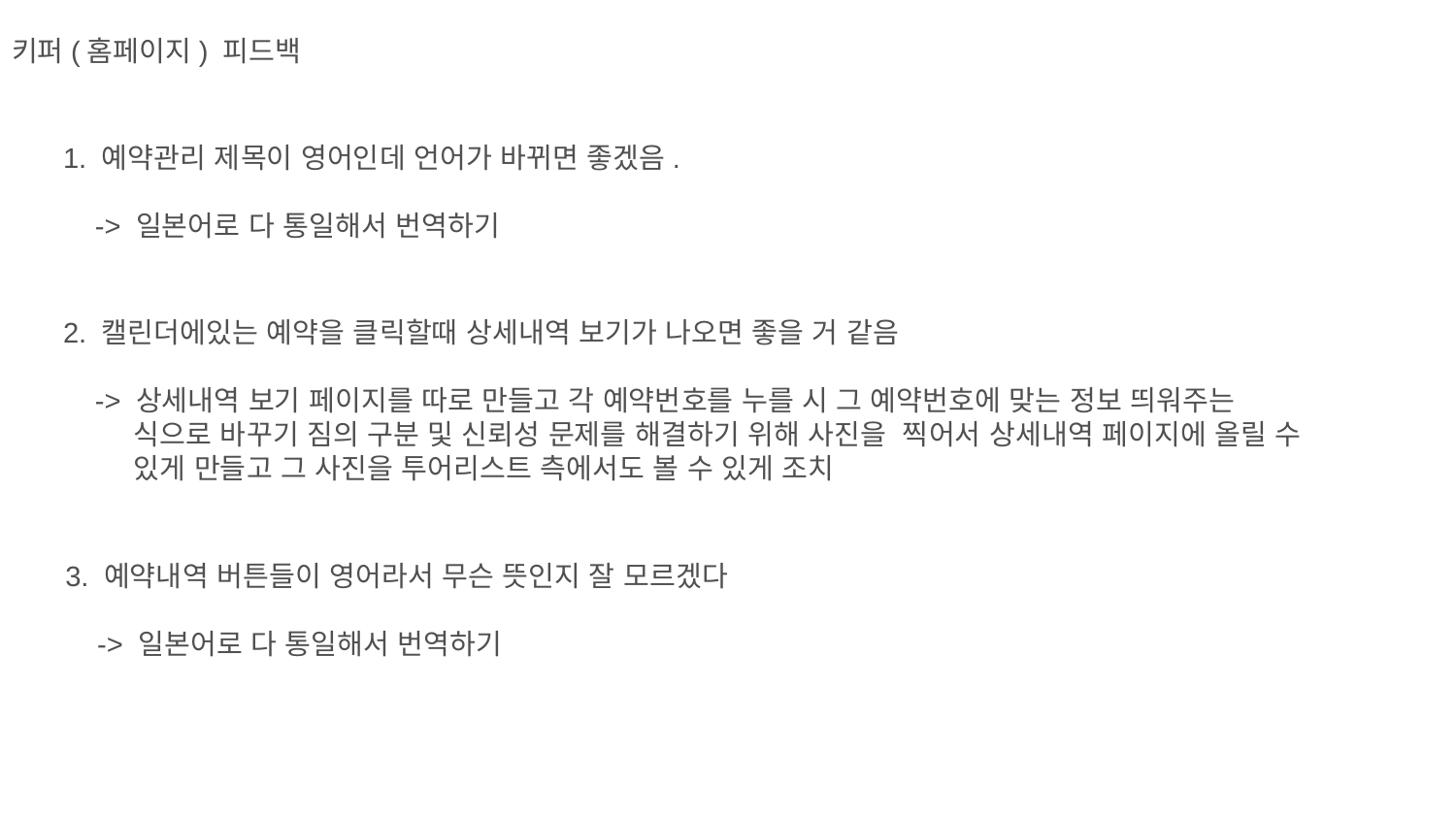

키퍼(홈페이지) 피드백
1. 예약관리 제목이 영어인데 언어가 바뀌면 좋겠음.

    -> 일본어로 다 통일해서 번역하기
2. 캘린더에있는 예약을 클릭할때 상세내역 보기가 나오면 좋을 거 같음

    -> 상세내역 보기 페이지를 따로 만들고 각 예약번호를 누를 시 그 예약번호에 맞는 정보 띄워주는
        식으로 바꾸기 짐의 구분 및 신뢰성 문제를 해결하기 위해 사진을  찍어서 상세내역 페이지에 올릴 수
        있게 만들고 그 사진을 투어리스트 측에서도 볼 수 있게 조치
3. 예약내역 버튼들이 영어라서 무슨 뜻인지 잘 모르겠다

    -> 일본어로 다 통일해서 번역하기